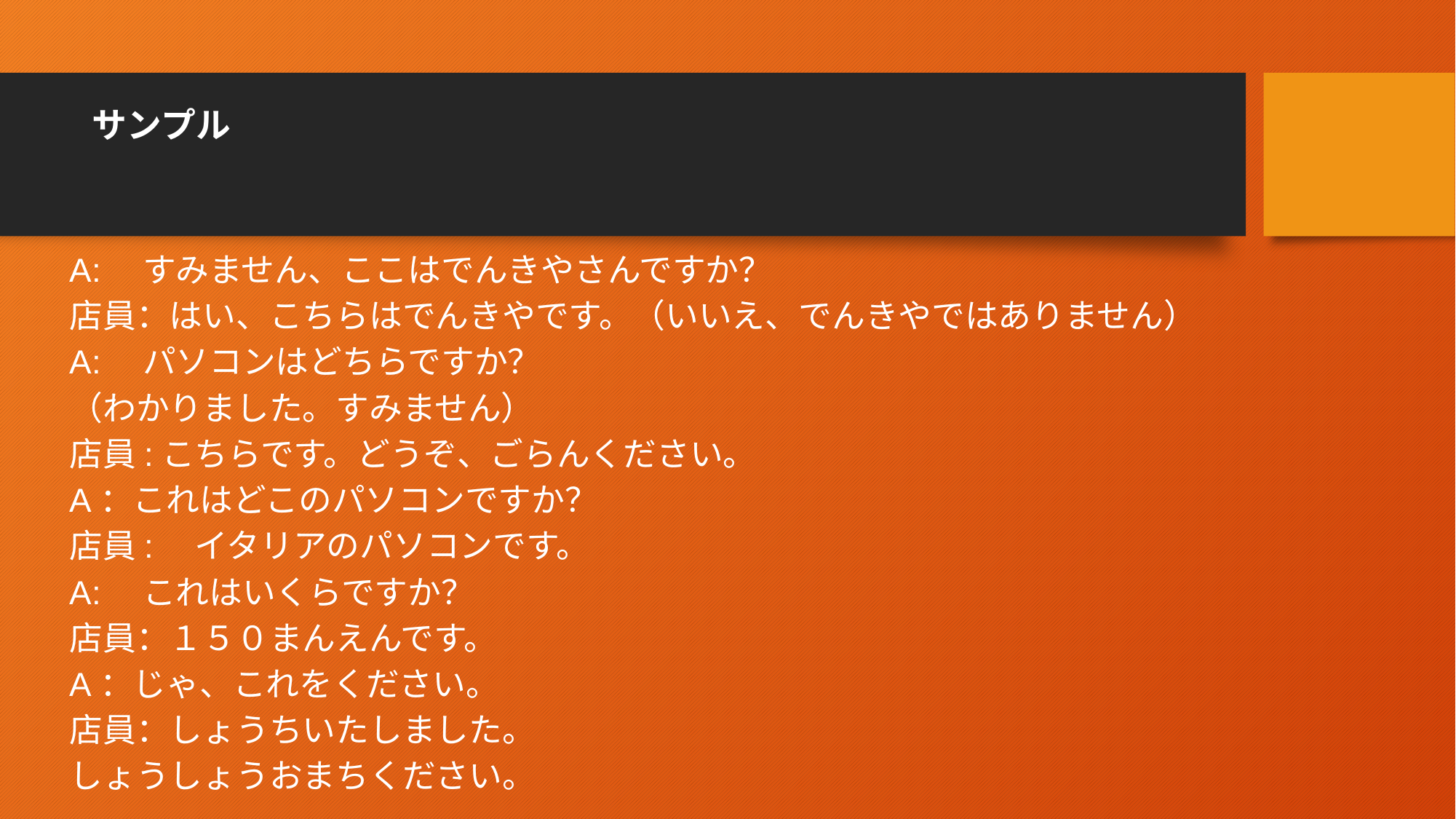

# サンプル

A:　すみません、ここはでんきやさんですか？
店員：はい、こちらはでんきやです。（いいえ、でんきやではありません）
A:　パソコンはどちらですか？
（わかりました。すみません）
店員:こちらです。どうぞ、ごらんください。
A：これはどこのパソコンですか？
店員:　イタリアのパソコンです。
A:　これはいくらですか？
店員：１５０まんえんです。
A：じゃ、これをください。
店員：しょうちいたしました。
しょうしょうおまちください。